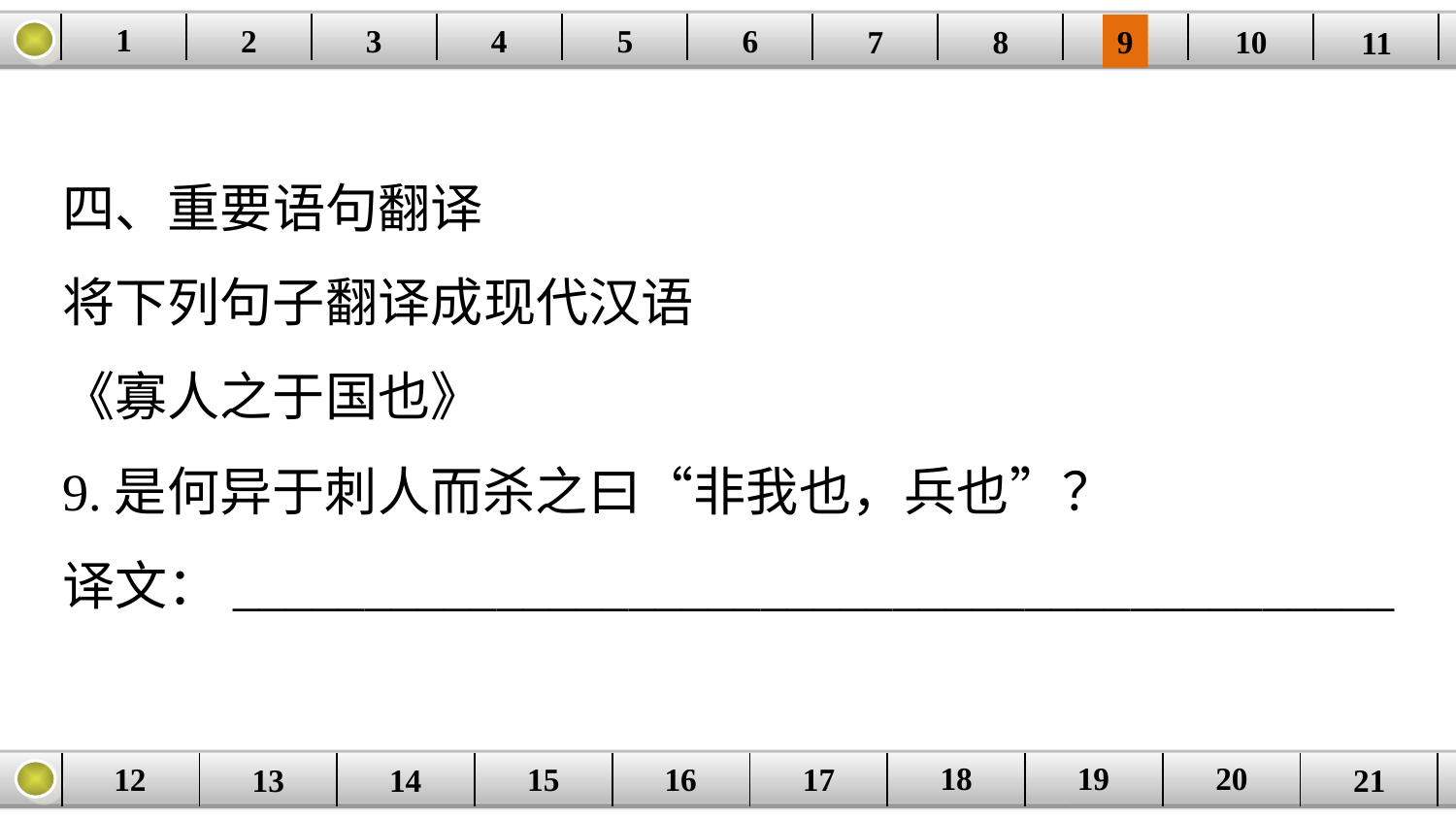

1
2
3
4
|  |  |  |  |  |  |  |  |  |  |  |
| --- | --- | --- | --- | --- | --- | --- | --- | --- | --- | --- |
5
6
7
8
9
10
11

四、重要语句翻译
将下列句子翻译成现代汉语
《寡人之于国也》
9.是何异于刺人而杀之曰“非我也，兵也”？
译文：____________________________________________
20
19

18
17
16
12
15
14
|  |  |  |  |  |  |  |  |  |  |
| --- | --- | --- | --- | --- | --- | --- | --- | --- | --- |
13
21